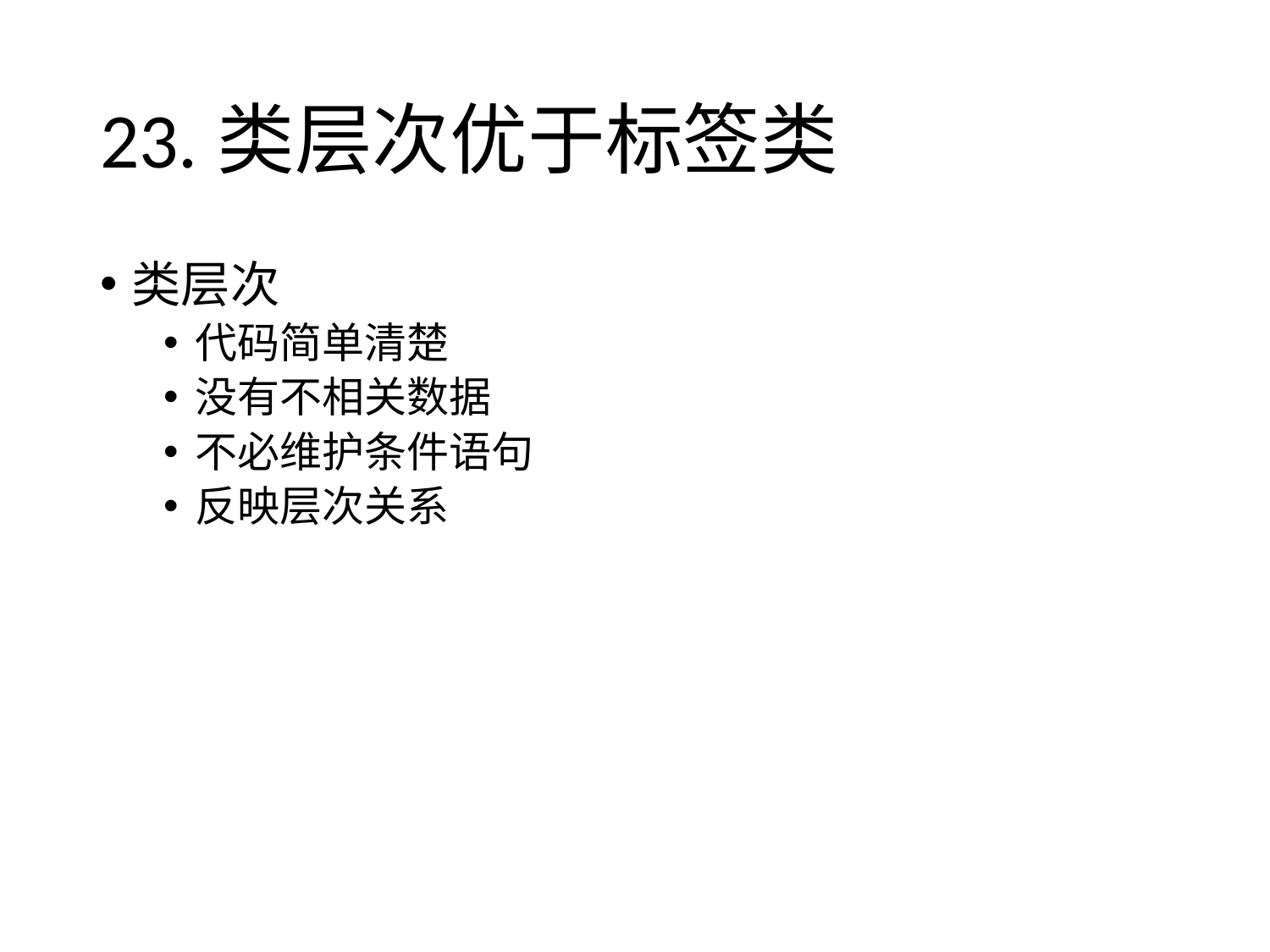

# 23.类层次优于标签类
类层次
代码简单清楚
没有不相关数据
不必维护条件语句
反映层次关系